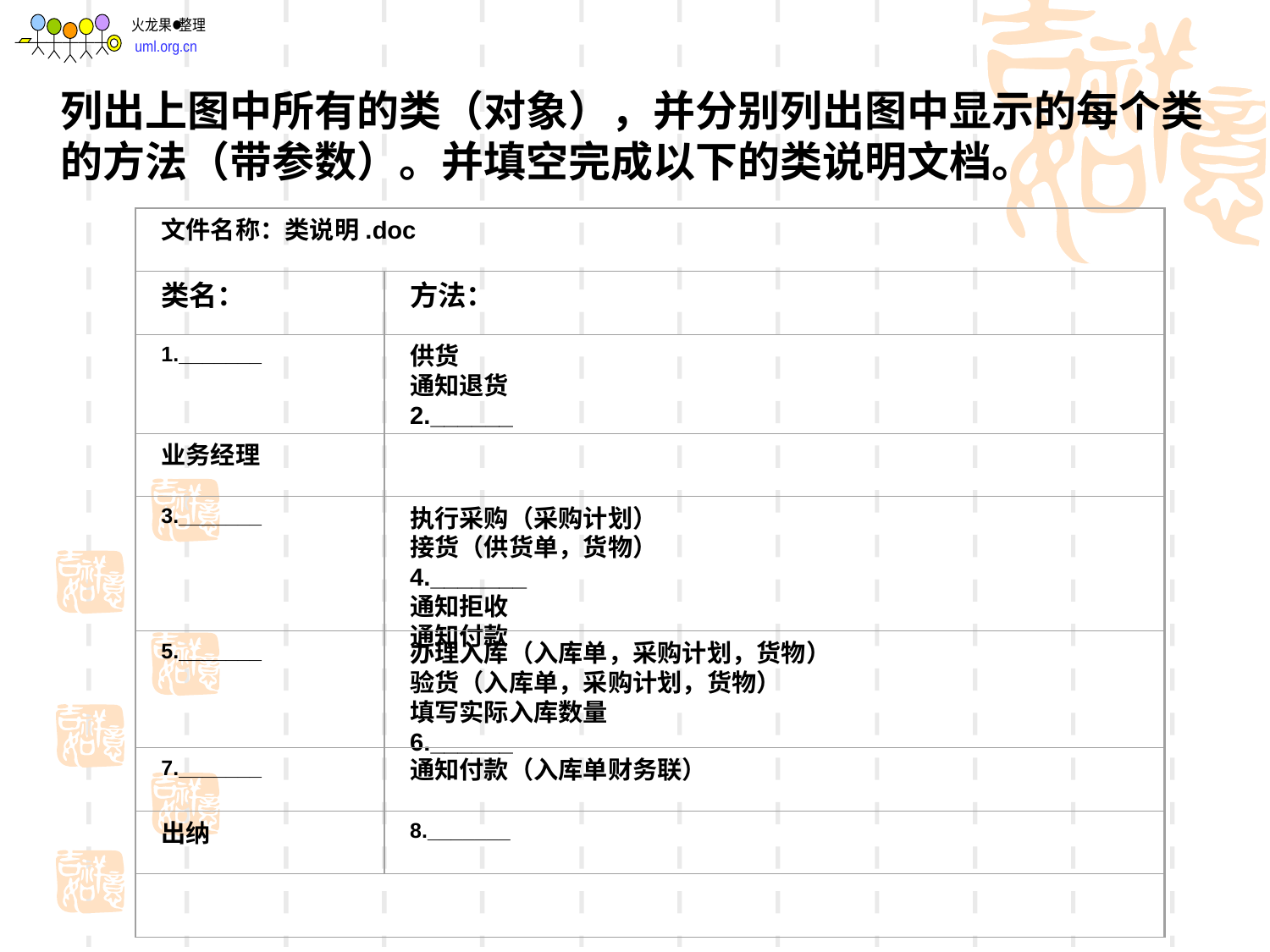

列出上图中所有的类（对象），并分别列出图中显示的每个类的方法（带参数）。并填空完成以下的类说明文档。

文件名称：类说明.doc

类名：

方法：

1._______

供货
通知退货
2.______

业务经理

3._______

执行采购（采购计划）
接货（供货单，货物）
4._______
通知拒收
通知付款

5._______

办理入库（入库单，采购计划，货物）
验货（入库单，采购计划，货物）
填写实际入库数量
6.______

7._______

通知付款（入库单财务联）

出纳

8._______